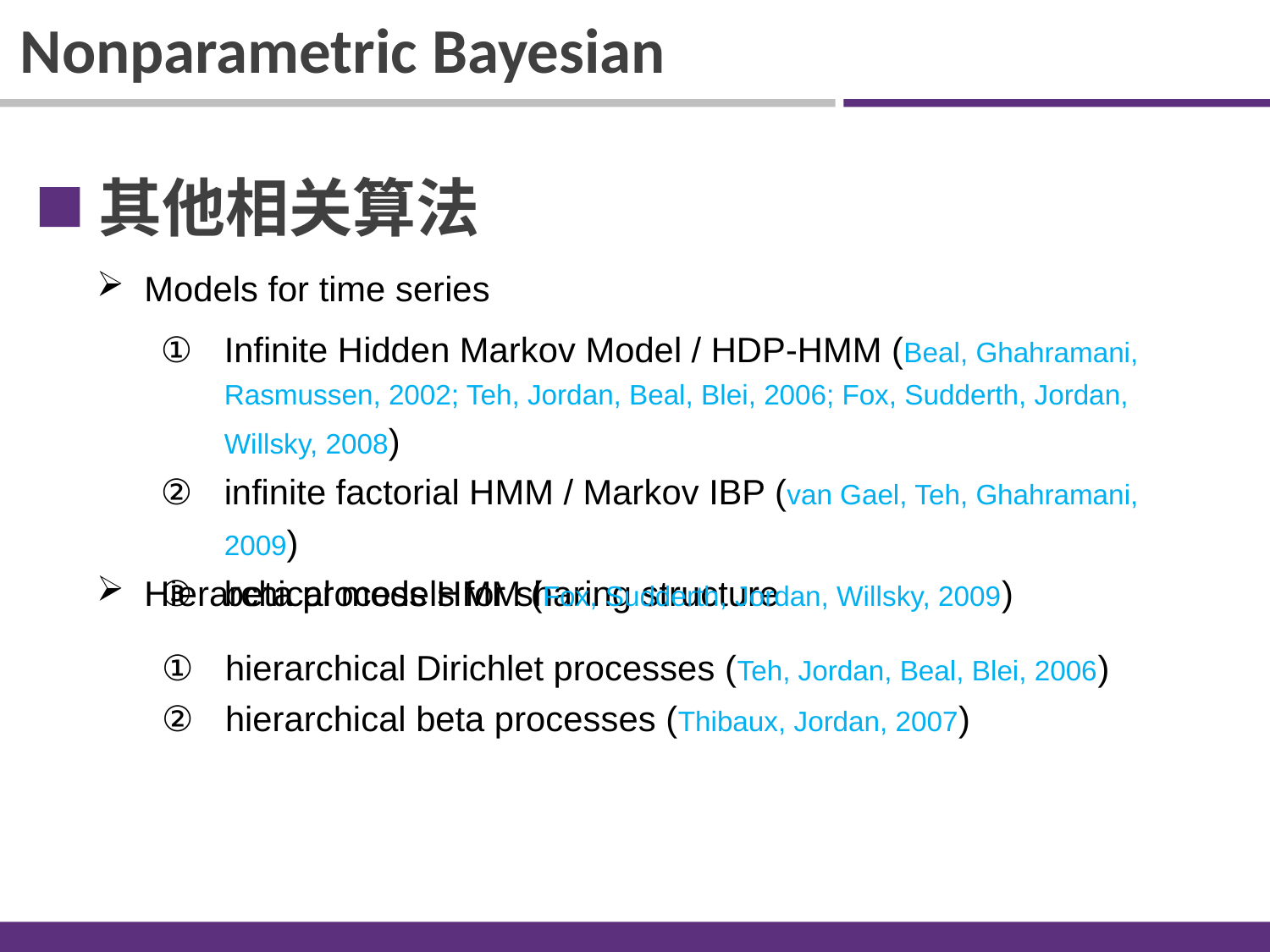

Nonparametric Bayesian

其他相关算法

Models for time series

Hierarchical models for sharing structure
Infinite Hidden Markov Model / HDP-HMM (Beal, Ghahramani, Rasmussen, 2002; Teh, Jordan, Beal, Blei, 2006; Fox, Sudderth, Jordan, Willsky, 2008)
infinite factorial HMM / Markov IBP (van Gael, Teh, Ghahramani, 2009)
beta process HMM (Fox, Sudderth, Jordan, Willsky, 2009)
hierarchical Dirichlet processes (Teh, Jordan, Beal, Blei, 2006)
hierarchical beta processes (Thibaux, Jordan, 2007)